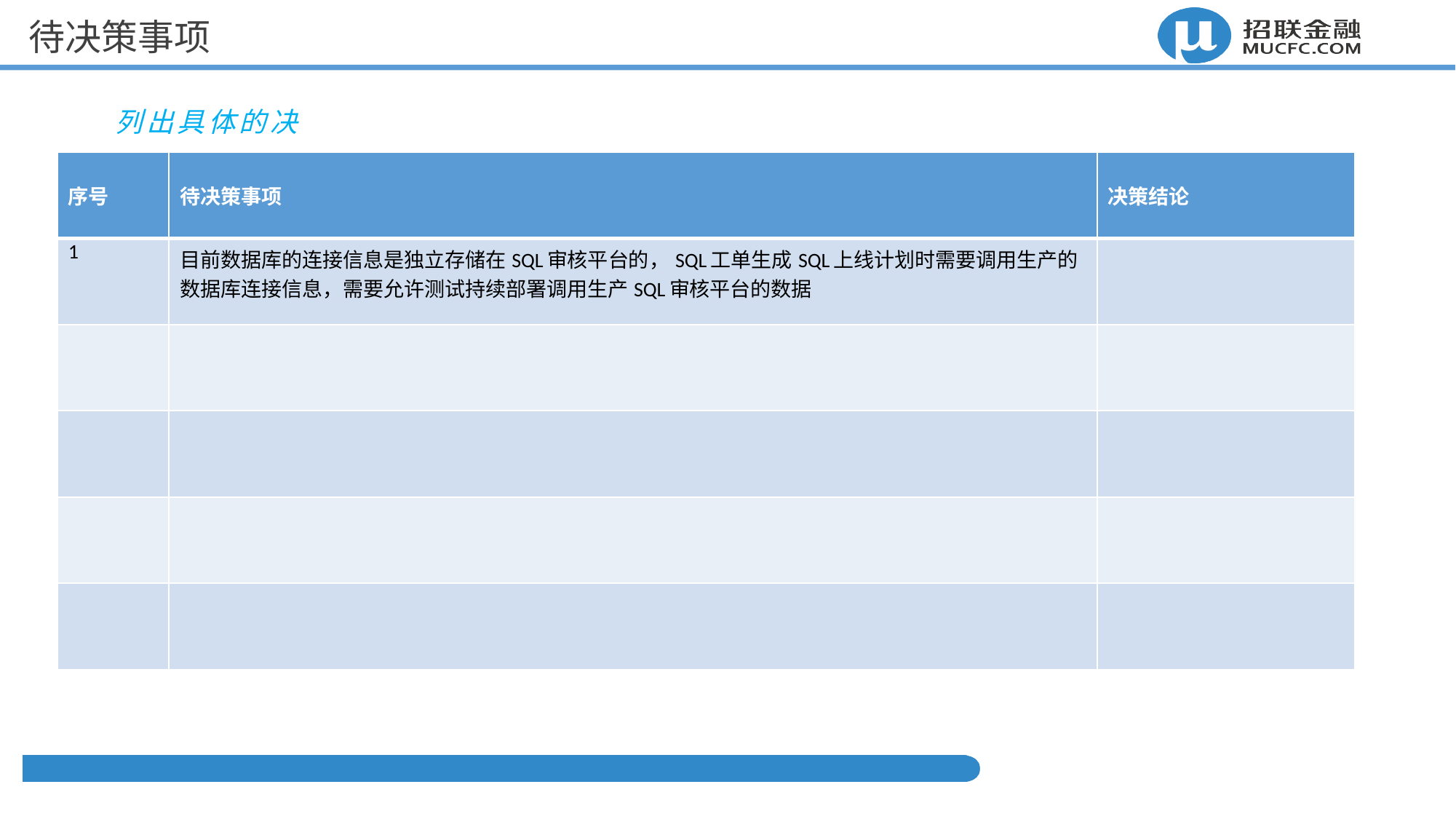

# 待决策事项
列出具体的决策点
| 序号 | 待决策事项 | 决策结论 |
| --- | --- | --- |
| 1 | 目前数据库的连接信息是独立存储在SQL审核平台的，SQL工单生成SQL上线计划时需要调用生产的数据库连接信息，需要允许测试持续部署调用生产SQL审核平台的数据 |  |
|  |  |  |
|  |  |  |
|  |  |  |
|  |  |  |